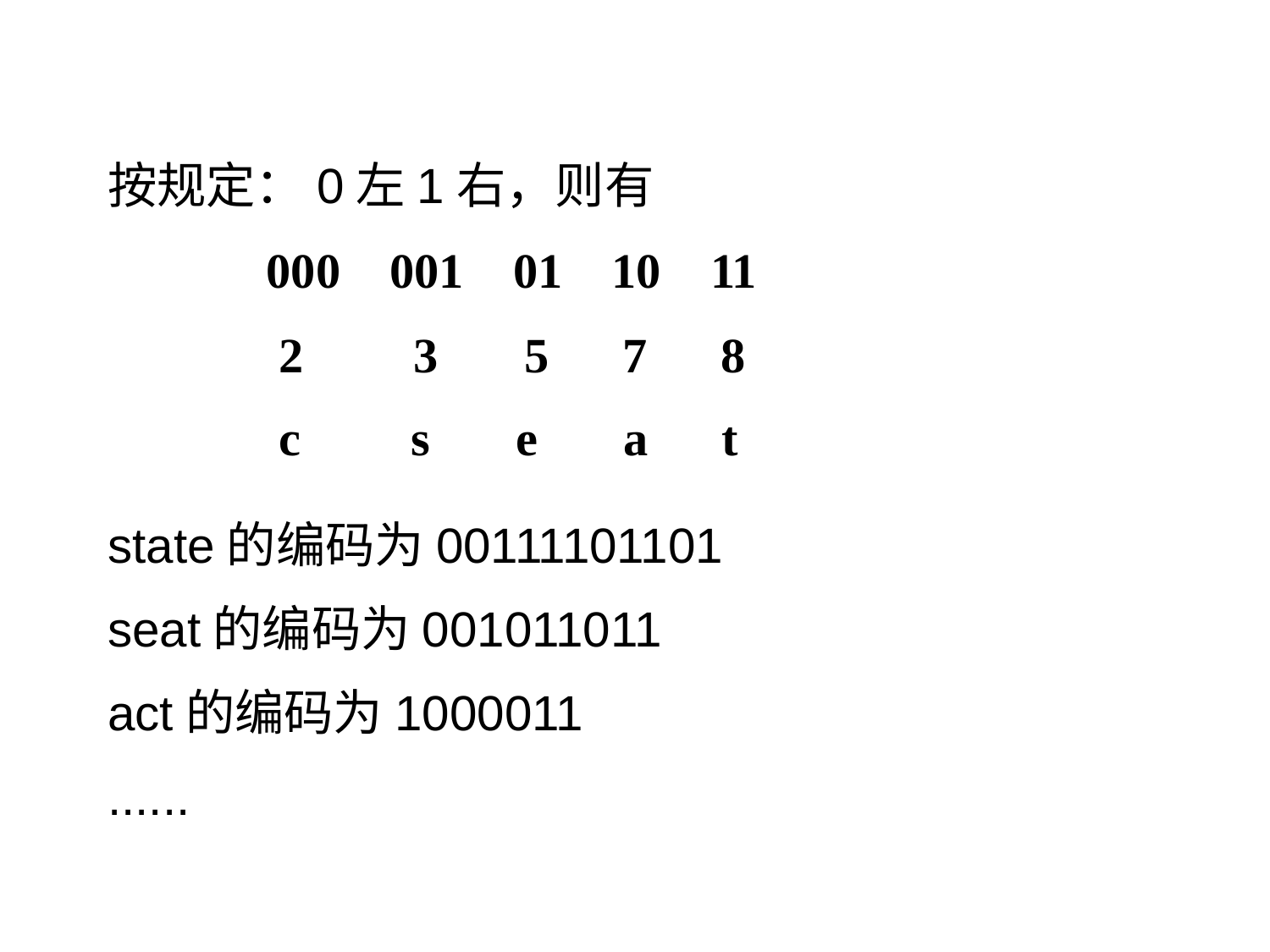

按规定：0左1右，则有
000    001    01    10    11
 2         3       5      7      8
 c         s       e       a      t
state的编码为00111101101
seat的编码为001011011
act的编码为1000011
......